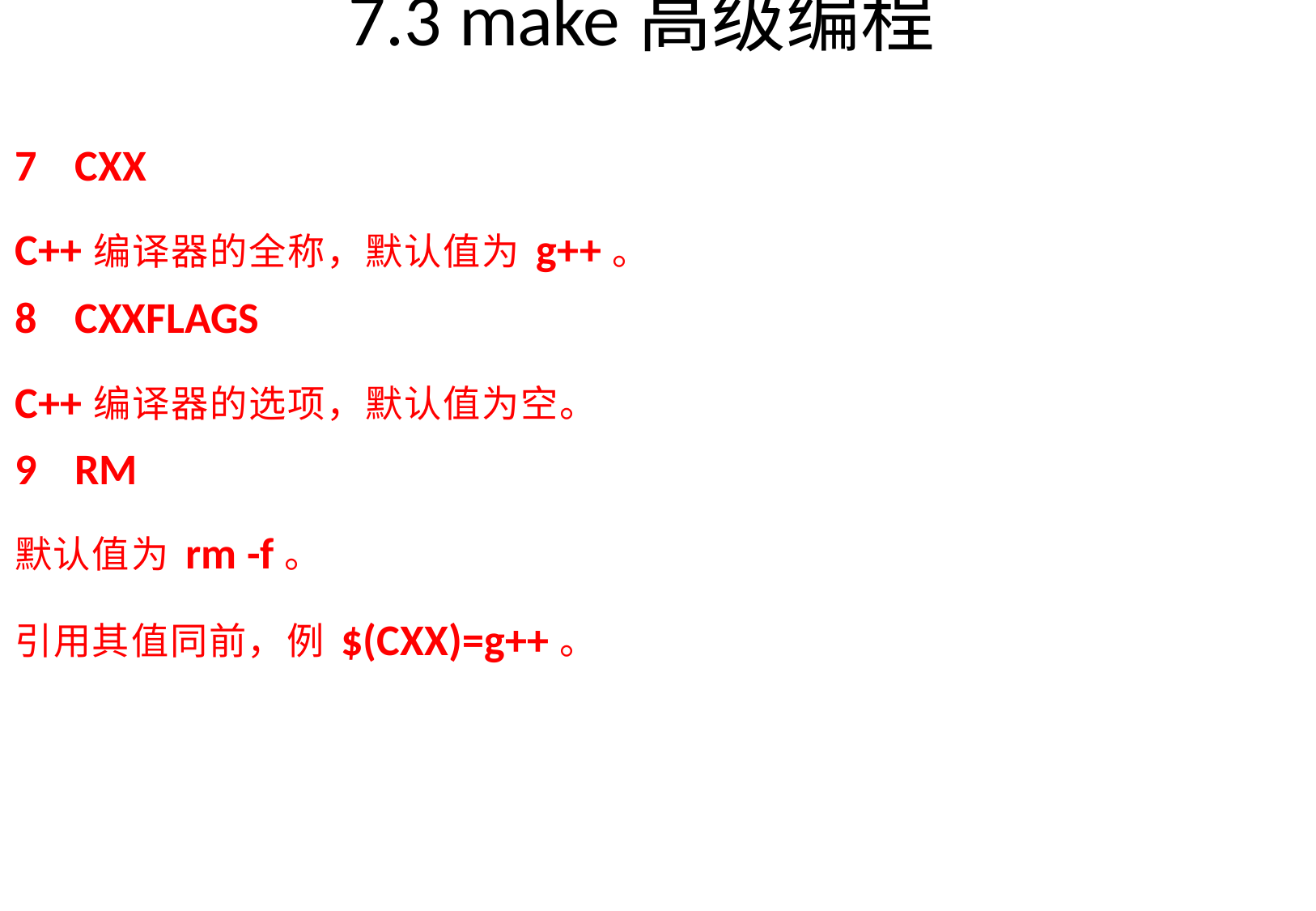

# 7.3 make高级编程
CXX
C++编译器的全称，默认值为g++。
CXXFLAGS
C++编译器的选项，默认值为空。
RM
默认值为rm -f。
引用其值同前，例$(CXX)=g++。